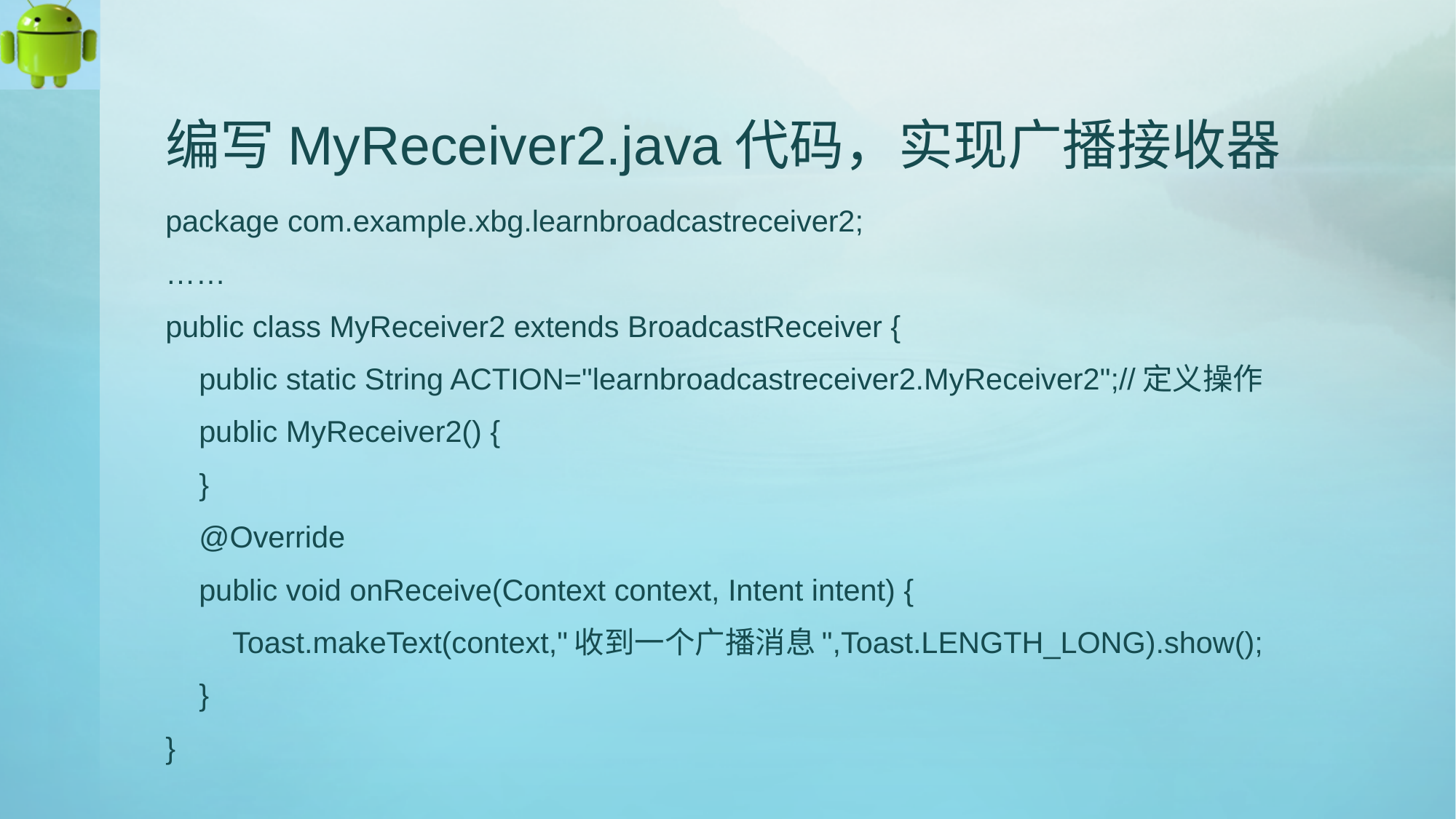

# 编写MyReceiver2.java代码，实现广播接收器
package com.example.xbg.learnbroadcastreceiver2;
……
public class MyReceiver2 extends BroadcastReceiver {
    public static String ACTION="learnbroadcastreceiver2.MyReceiver2";//定义操作
    public MyReceiver2() {
    }
    @Override
    public void onReceive(Context context, Intent intent) {
        Toast.makeText(context,"收到一个广播消息",Toast.LENGTH_LONG).show();
    }
}